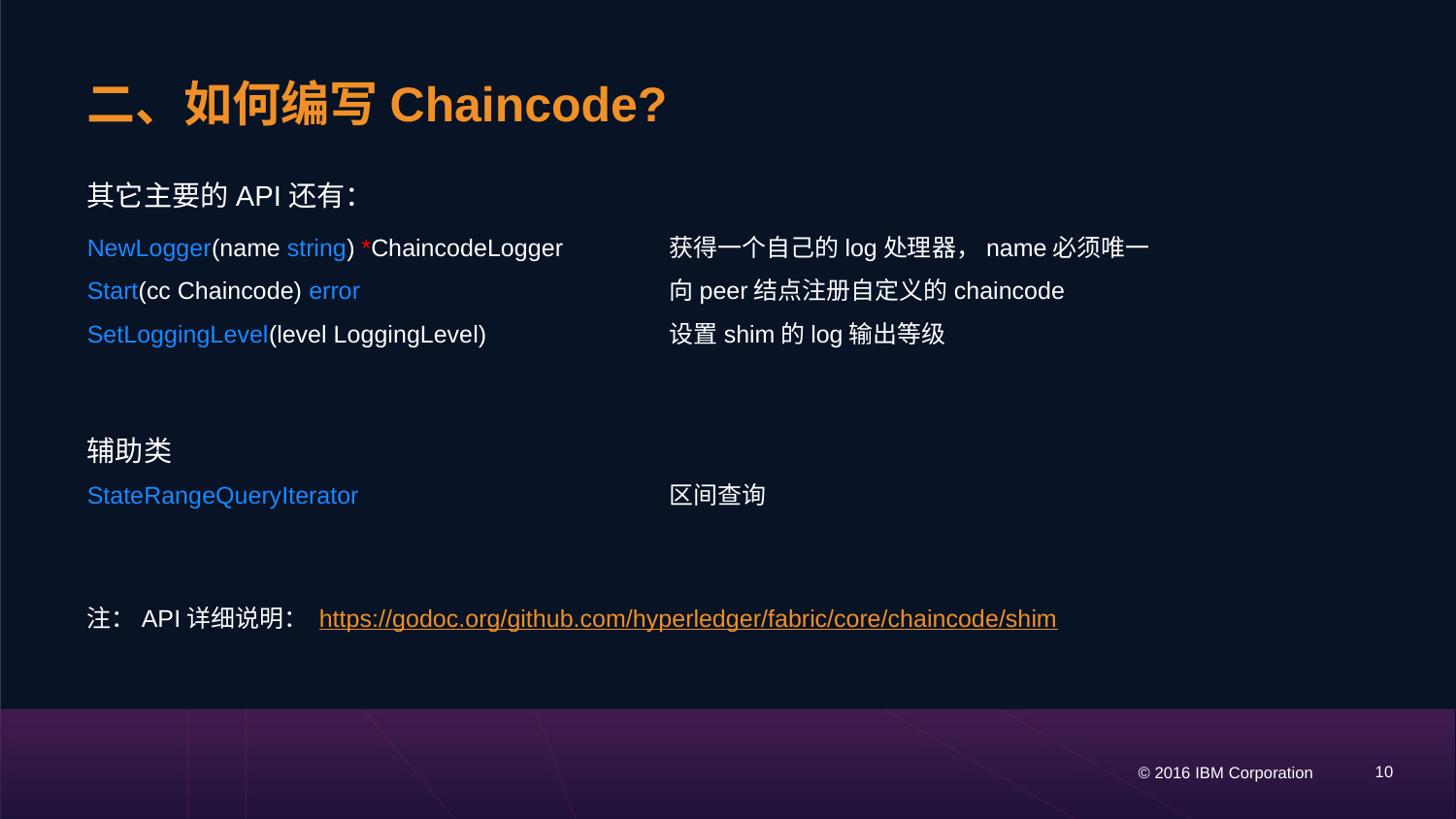

# 二、如何编写Chaincode?
其它主要的API还有：
NewLogger(name string) *ChaincodeLogger	获得一个自己的log处理器，name必须唯一
Start(cc Chaincode) error      		向peer结点注册自定义的chaincode
SetLoggingLevel(level LoggingLevel)		设置shim的log输出等级

辅助类
StateRangeQueryIterator			区间查询

注：API详细说明： https://godoc.org/github.com/hyperledger/fabric/core/chaincode/shim